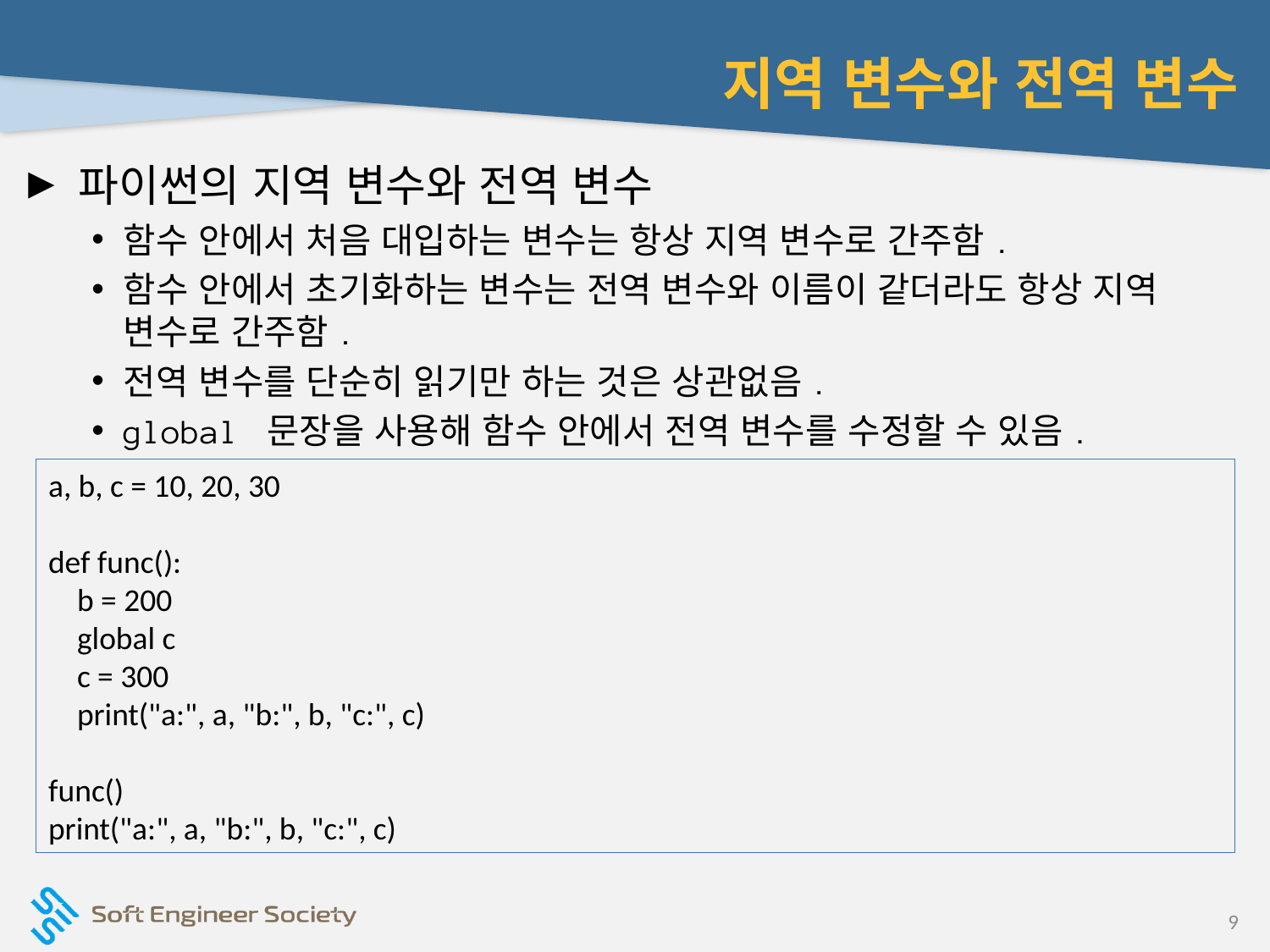

# 지역 변수와 전역 변수
파이썬의 지역 변수와 전역 변수
함수 안에서 처음 대입하는 변수는 항상 지역 변수로 간주함.
함수 안에서 초기화하는 변수는 전역 변수와 이름이 같더라도 항상 지역 변수로 간주함.
전역 변수를 단순히 읽기만 하는 것은 상관없음.
global 문장을 사용해 함수 안에서 전역 변수를 수정할 수 있음.
a, b, c = 10, 20, 30

def func():
    b = 200
    global c
    c = 300
    print("a:", a, "b:", b, "c:", c)

func()
print("a:", a, "b:", b, "c:", c)
9